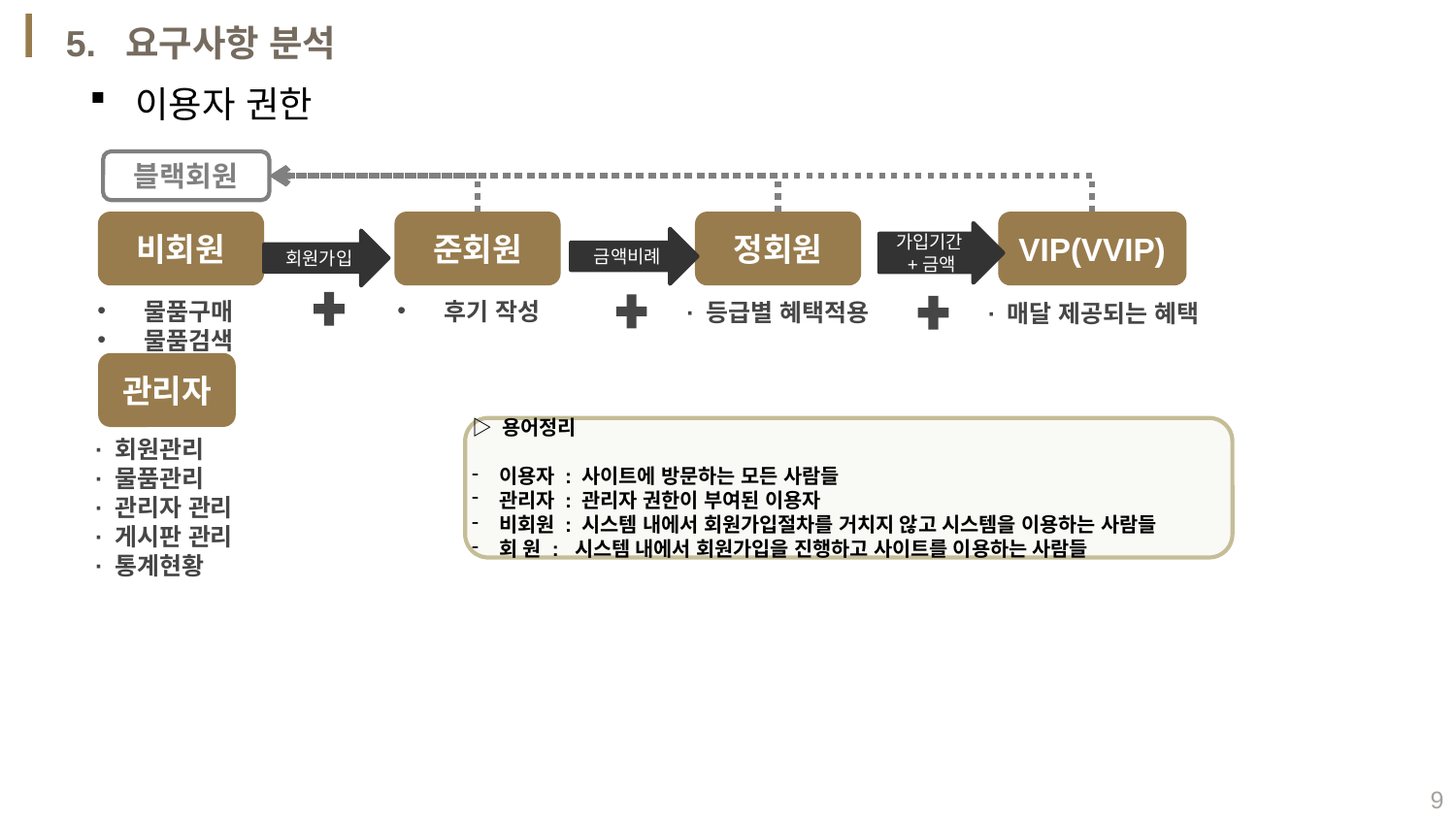

5.  요구사항 분석
이용자 권한
블랙회원
VIP(VVIP)
정회원
비회원
준회원
회원가입

∙ 등급별 혜택적용
 물품구매
 물품검색
 후기 작성

∙ 매달 제공되는 혜택

관리자
∙ 회원관리
∙ 물품관리
∙ 관리자 관리
∙ 게시판 관리
∙ 통계현황
가입기간+금액
금액비례
▷ 용어정리

이용자 : 사이트에 방문하는 모든 사람들
관리자 : 관리자 권한이 부여된 이용자
비회원 : 시스템 내에서 회원가입절차를 거치지 않고 시스템을 이용하는 사람들
회 원 :  시스템 내에서 회원가입을 진행하고 사이트를 이용하는 사람들
9